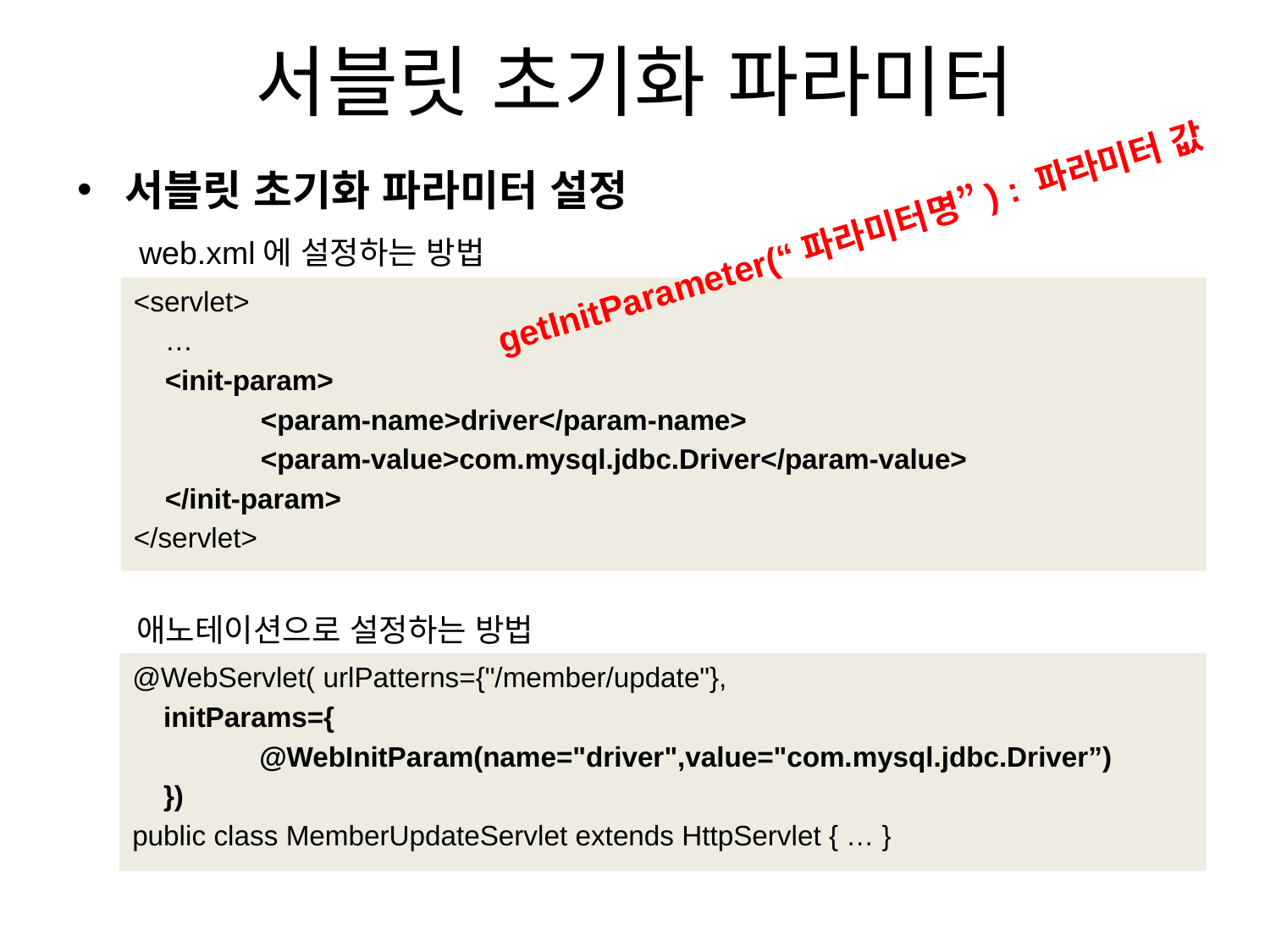

# 서블릿 초기화 파라미터
서블릿 초기화 파라미터 설정
getInitParameter(“파라미터명”) : 파라미터 값
web.xml에 설정하는 방법
<servlet>
    …
    <init-param>
	<param-name>driver</param-name>
  	<param-value>com.mysql.jdbc.Driver</param-value>
    </init-param>
</servlet>
애노테이션으로 설정하는 방법
@WebServlet( urlPatterns={"/member/update"},
    initParams={
	@WebInitParam(name="driver",value="com.mysql.jdbc.Driver”)
    })
public class MemberUpdateServlet extends HttpServlet { … }